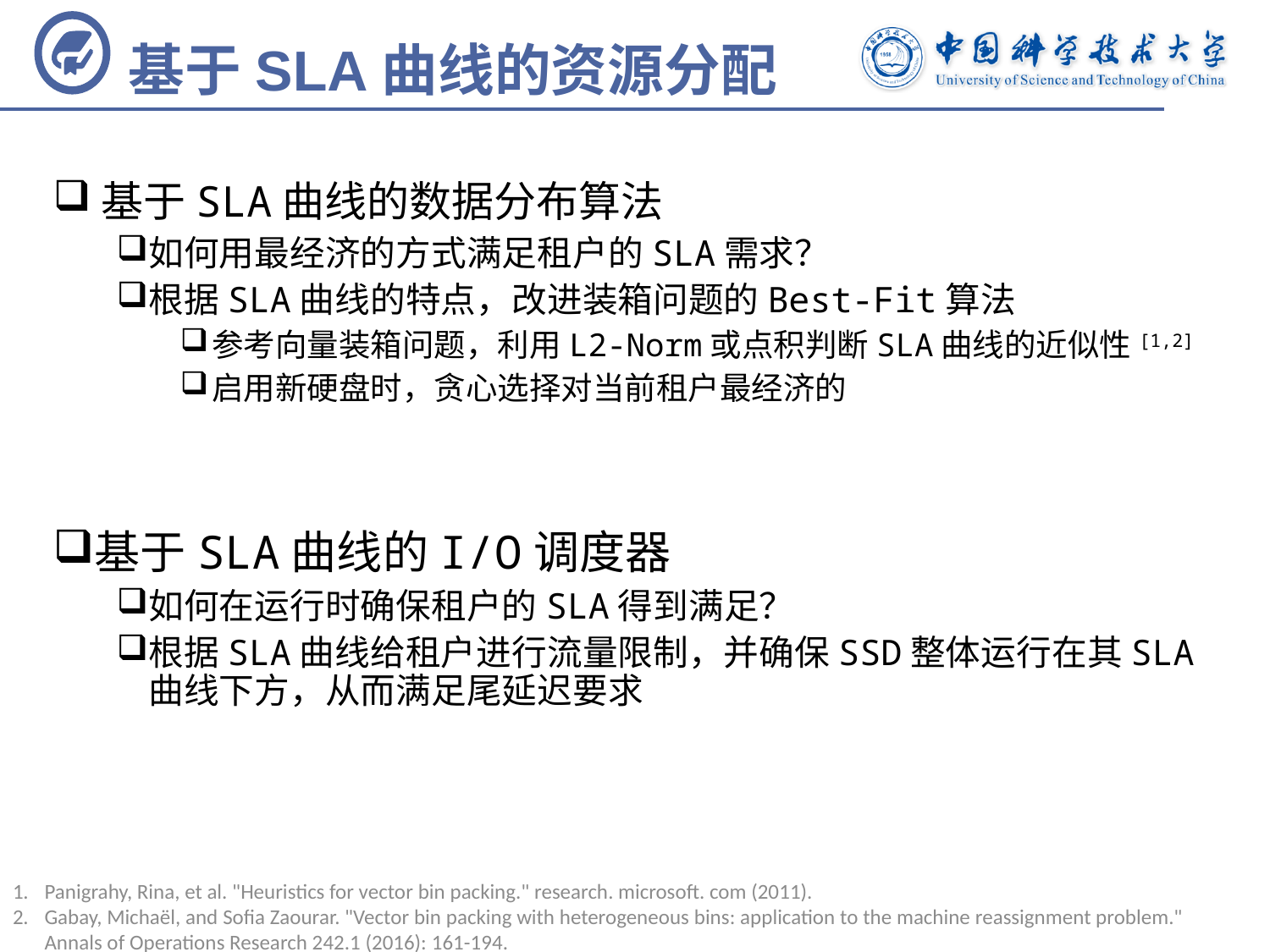

# 基于SLA曲线的资源分配
基于SLA曲线的数据分布算法
如何用最经济的方式满足租户的SLA需求？
根据SLA曲线的特点，改进装箱问题的Best-Fit算法
参考向量装箱问题，利用L2-Norm或点积判断SLA曲线的近似性[1,2]
启用新硬盘时，贪心选择对当前租户最经济的

基于SLA曲线的I/O调度器
如何在运行时确保租户的SLA得到满足？
根据SLA曲线给租户进行流量限制，并确保SSD整体运行在其SLA曲线下方，从而满足尾延迟要求

Panigrahy, Rina, et al. "Heuristics for vector bin packing." research. microsoft. com (2011).
Gabay, Michaël, and Sofia Zaourar. "Vector bin packing with heterogeneous bins: application to the machine reassignment problem."
Annals of Operations Research 242.1 (2016): 161-194.